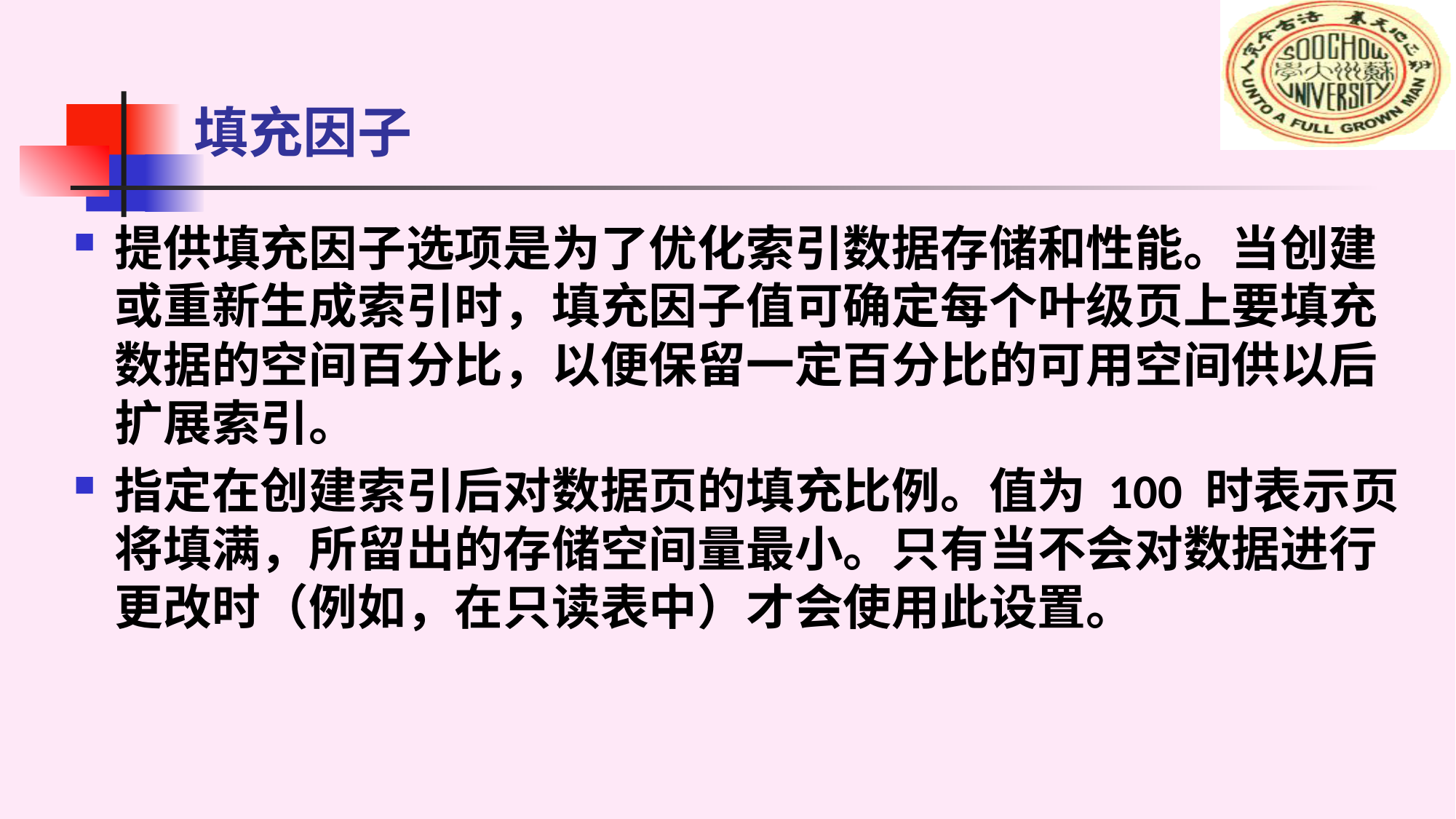

# 填充因子
提供填充因子选项是为了优化索引数据存储和性能。当创建或重新生成索引时，填充因子值可确定每个叶级页上要填充数据的空间百分比，以便保留一定百分比的可用空间供以后扩展索引。
指定在创建索引后对数据页的填充比例。值为 100 时表示页将填满，所留出的存储空间量最小。只有当不会对数据进行更改时（例如，在只读表中）才会使用此设置。